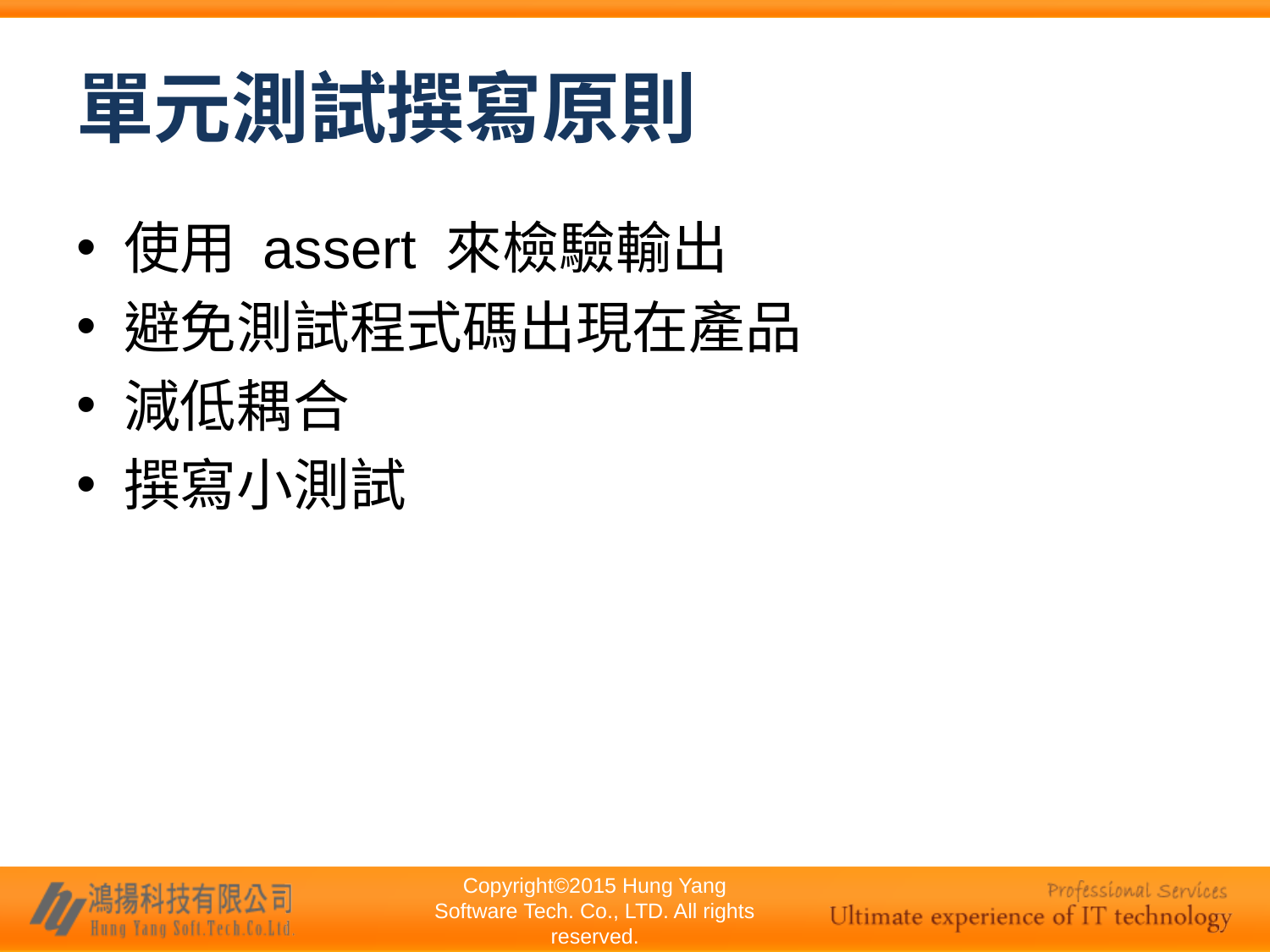

# 單元測試撰寫原則
使用 assert 來檢驗輸出
避免測試程式碼出現在產品
減低耦合
撰寫小測試